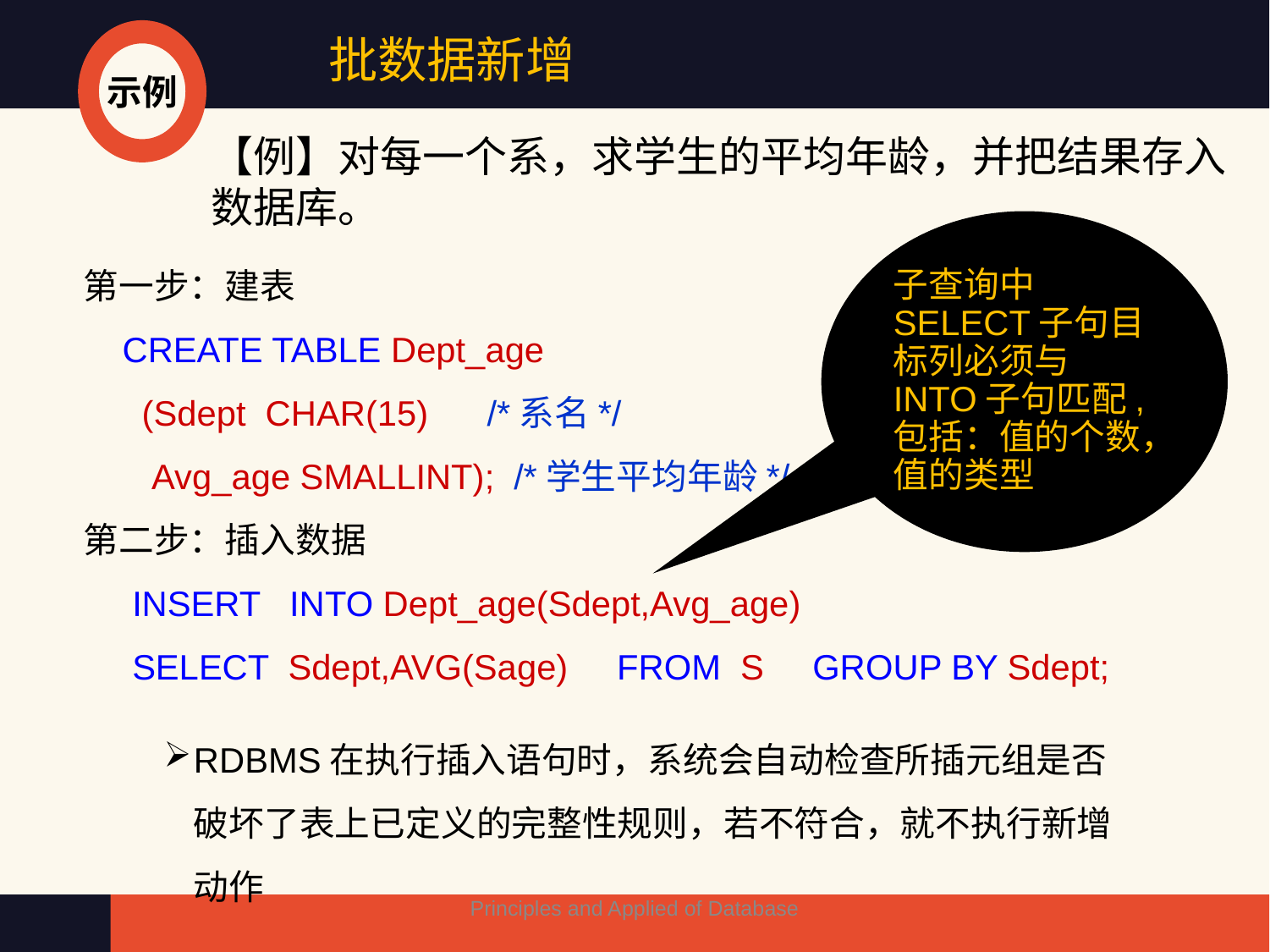

批数据新增
示例
【例】对每一个系，求学生的平均年龄，并把结果存入数据库。
子查询中SELECT子句目标列必须与INTO子句匹配,包括：值的个数，值的类型
第一步：建表
    CREATE TABLE Dept_age
      (Sdept  CHAR(15)      /*系名*/
       Avg_age SMALLINT);  /*学生平均年龄*/

第二步：插入数据
     INSERT   INTO Dept_age(Sdept,Avg_age)
     SELECT  Sdept,AVG(Sage)     FROM  S     GROUP BY Sdept;
RDBMS在执行插入语句时，系统会自动检查所插元组是否破坏了表上已定义的完整性规则，若不符合，就不执行新增动作
Principles and Applied of Database